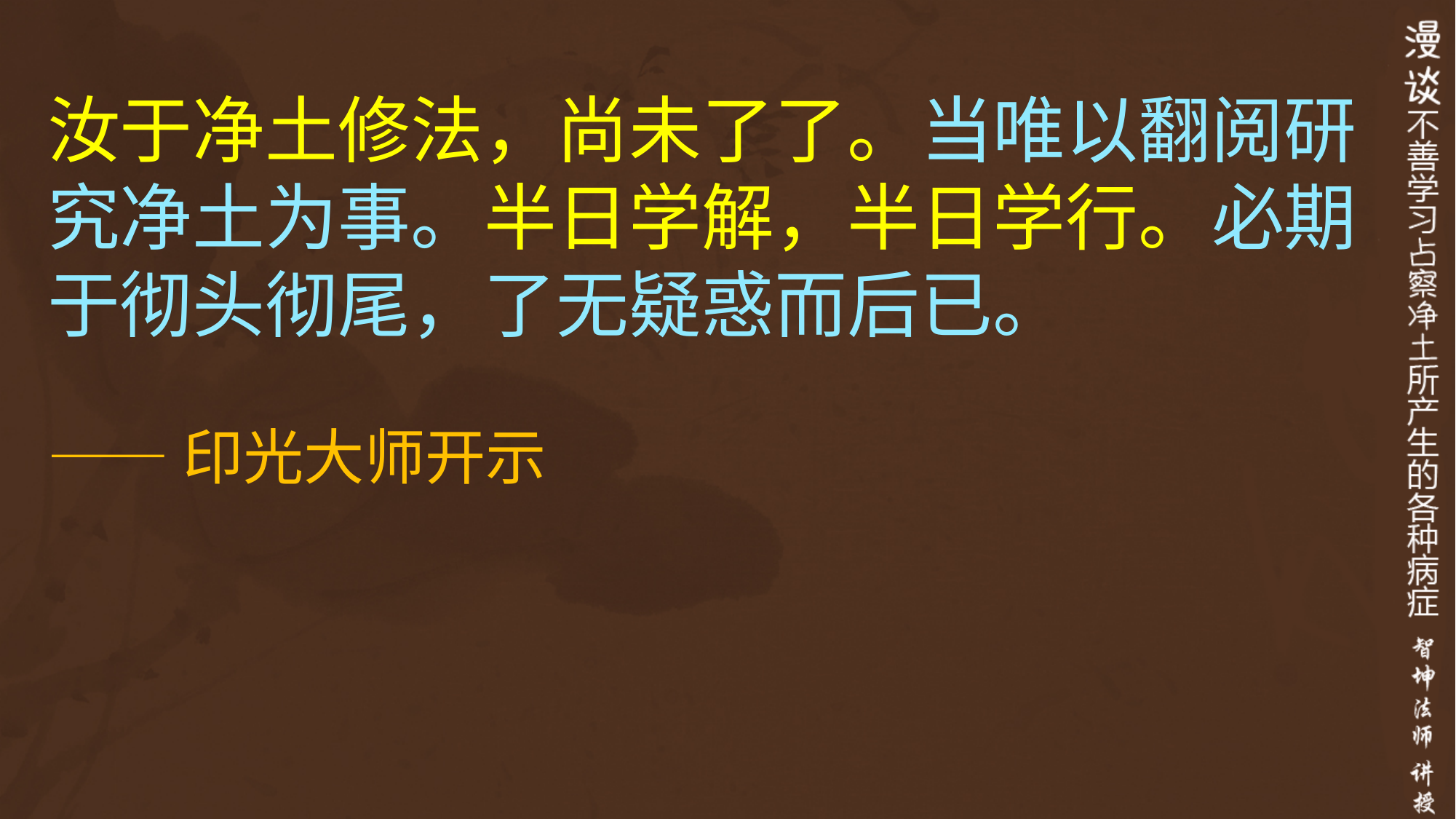

汝于净土修法，尚未了了。当唯以翻阅研究净土为事。半日学解，半日学行。必期于彻头彻尾，了无疑惑而后已。

——印光大师开示